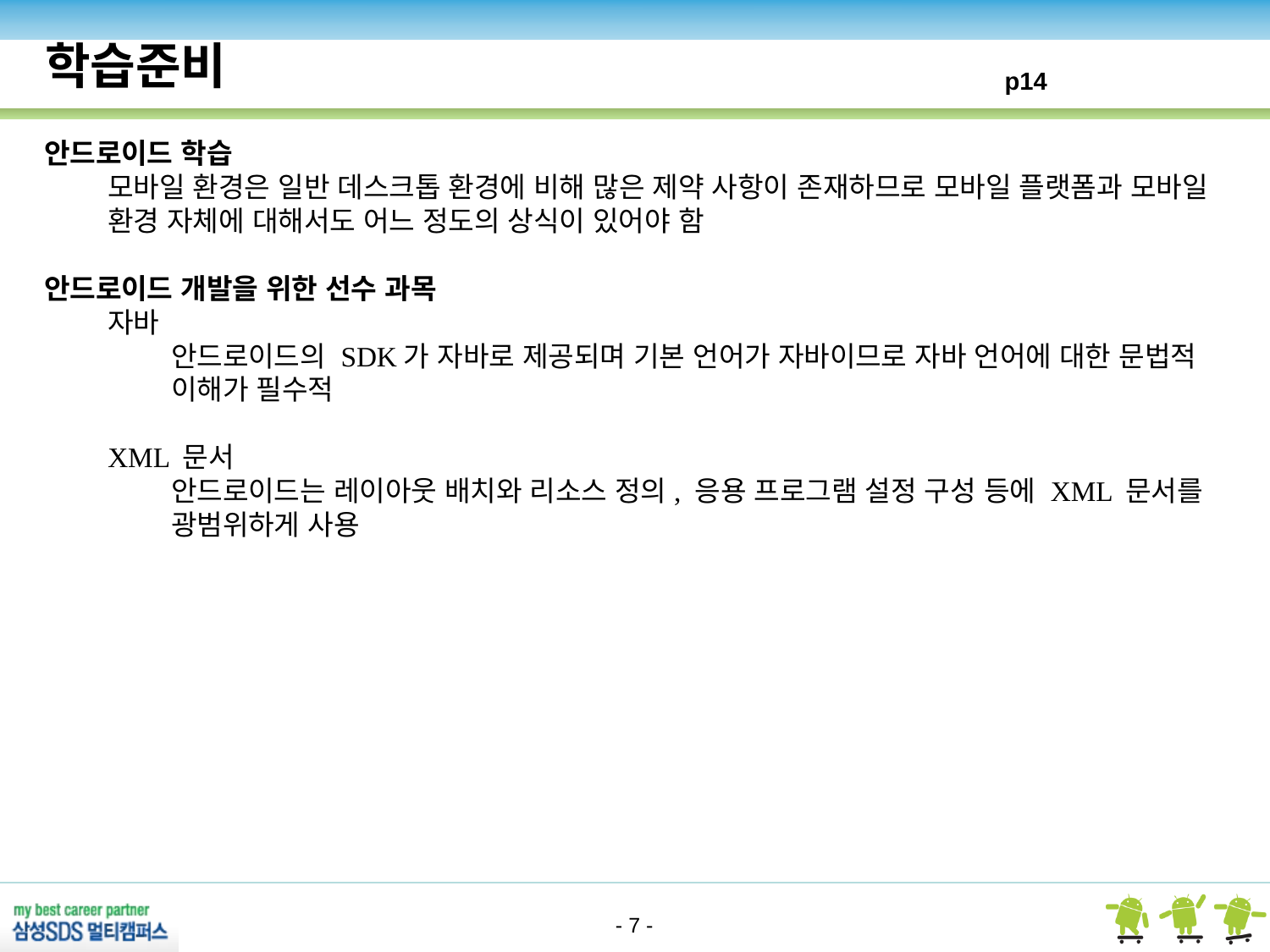

학습준비
p14
안드로이드 학습
모바일 환경은 일반 데스크톱 환경에 비해 많은 제약 사항이 존재하므로 모바일 플랫폼과 모바일 환경 자체에 대해서도 어느 정도의 상식이 있어야 함

안드로이드 개발을 위한 선수 과목
자바
안드로이드의 SDK가 자바로 제공되며 기본 언어가 자바이므로 자바 언어에 대한 문법적 이해가 필수적

XML 문서
안드로이드는 레이아웃 배치와 리소스 정의, 응용 프로그램 설정 구성 등에 XML 문서를 광범위하게 사용

- 7 -